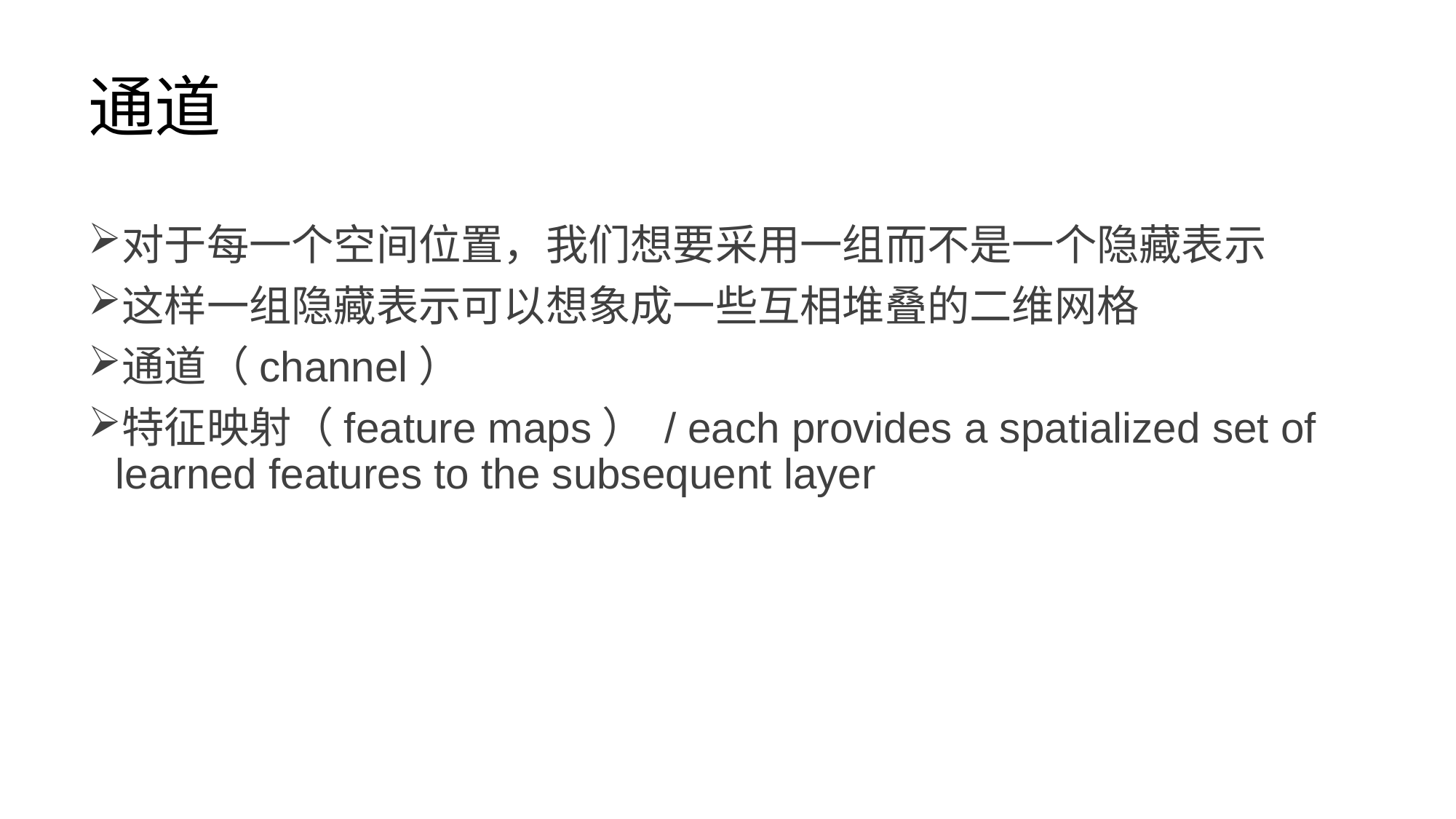

# 通道
对于每一个空间位置，我们想要采用一组而不是一个隐藏表示
这样一组隐藏表示可以想象成一些互相堆叠的二维网格
通道（channel）
特征映射（feature maps） / each provides a spatialized set of learned features to the subsequent layer